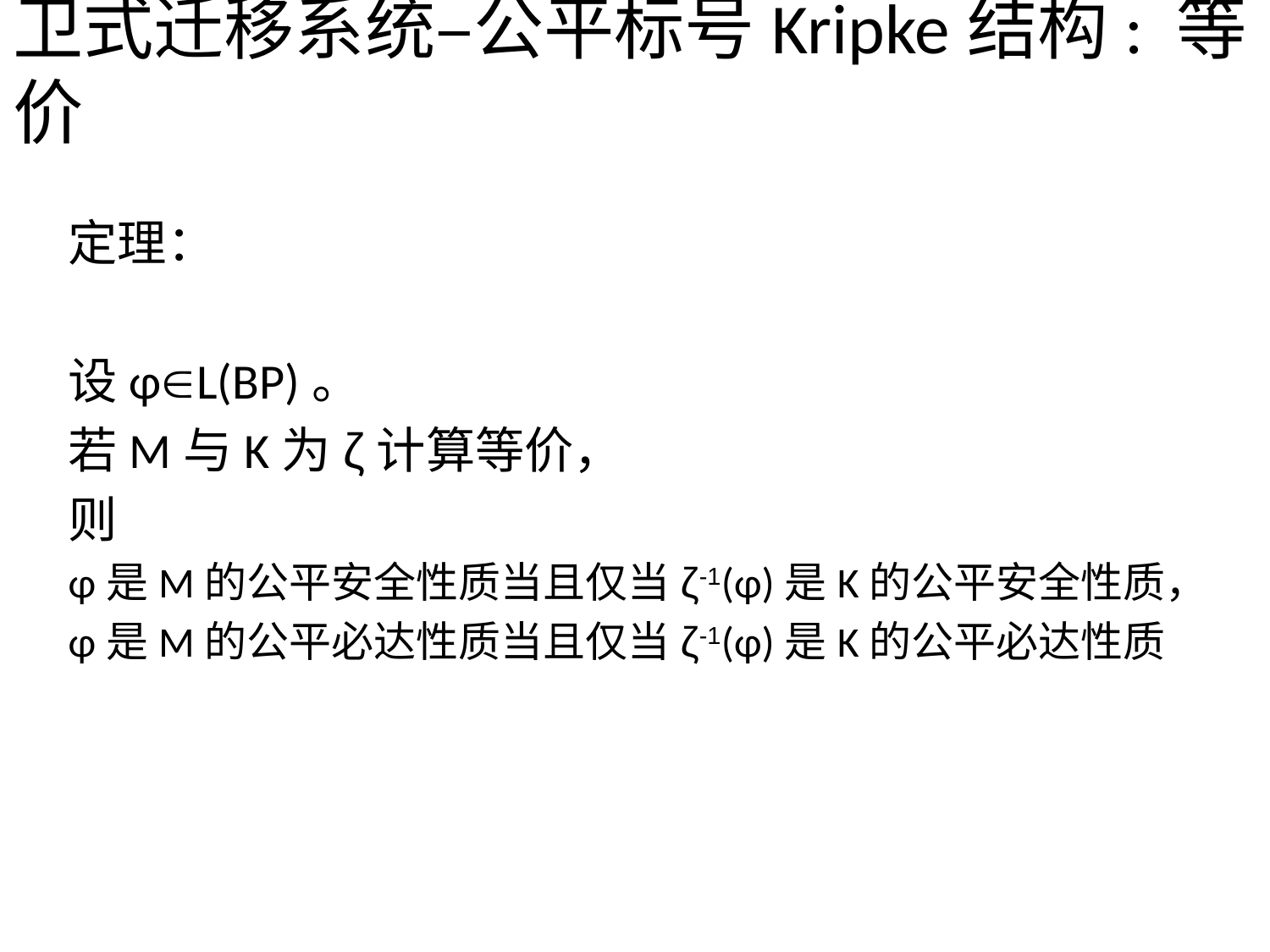

卫式迁移系统–公平标号Kripke结构: 等价

定理：

设φ∈L(BP)。
若M与K为ζ计算等价，
则
φ是M的公平安全性质当且仅当ζ-1(φ)是K的公平安全性质，
φ是M的公平必达性质当且仅当ζ-1(φ)是K的公平必达性质